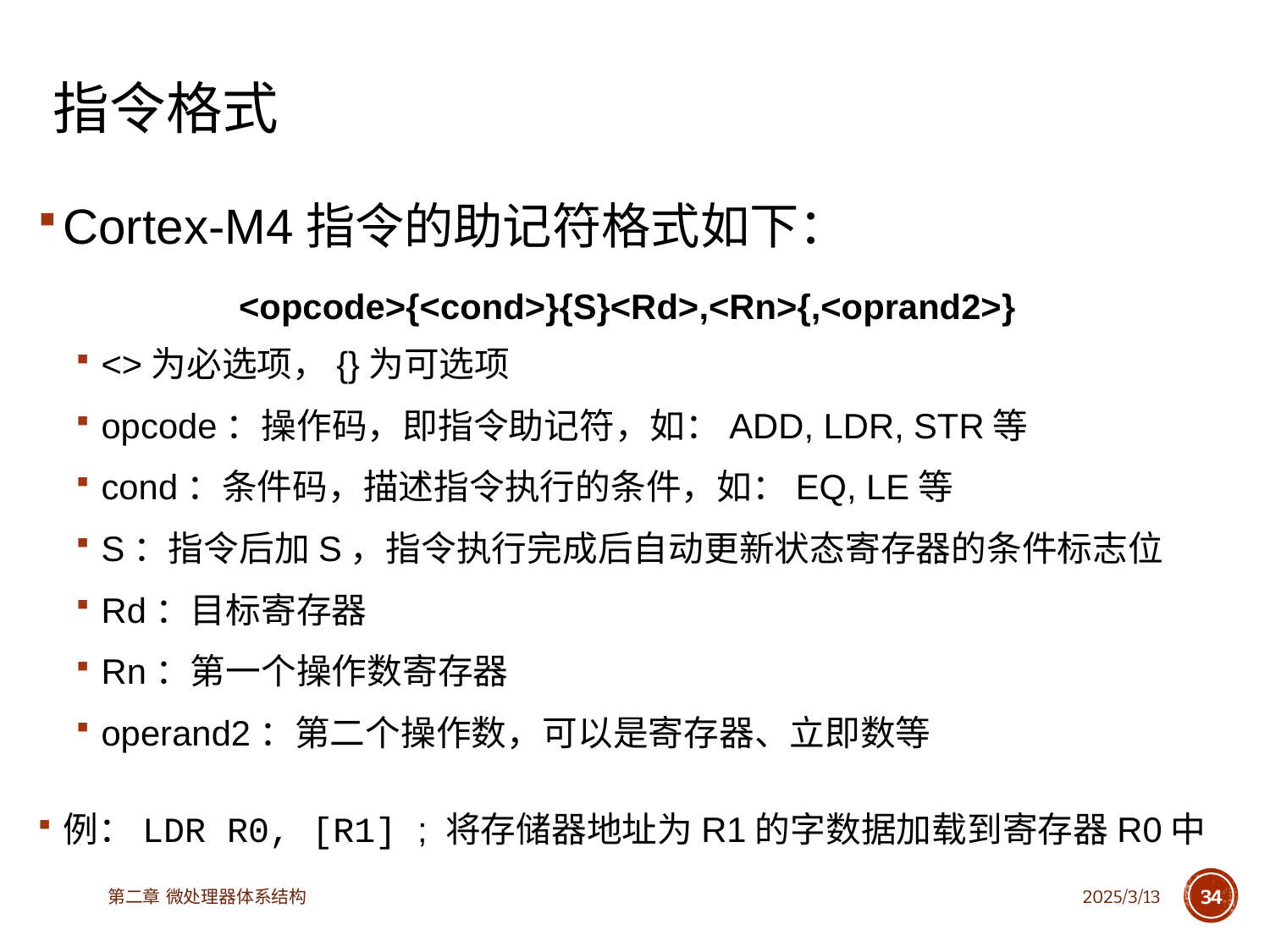

# 指令格式
Cortex-M4指令的助记符格式如下：
<opcode>{<cond>}{S}<Rd>,<Rn>{,<oprand2>}
<>为必选项，{}为可选项
opcode：操作码，即指令助记符，如：ADD, LDR, STR等
cond：条件码，描述指令执行的条件，如：EQ, LE等
S：指令后加S，指令执行完成后自动更新状态寄存器的条件标志位
Rd：目标寄存器
Rn：第一个操作数寄存器
operand2：第二个操作数，可以是寄存器、立即数等
例：LDR R0, [R1] ; 将存储器地址为R1的字数据加载到寄存器R0中

第二章 微处理器体系结构
2025/3/13
34